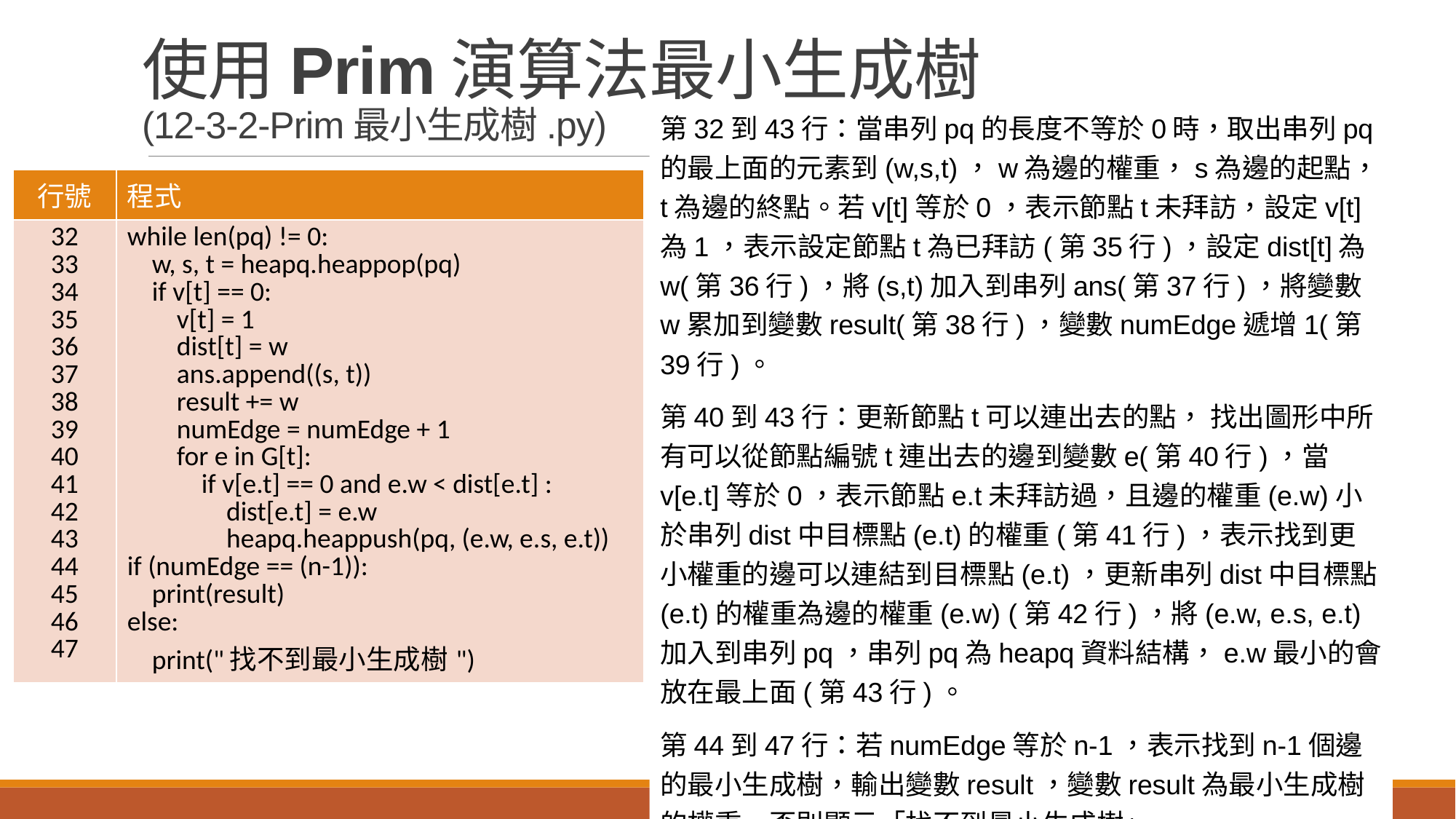

# 使用Prim演算法最小生成樹 (12-3-2-Prim最小生成樹.py)
第32到43行：當串列pq的長度不等於0時，取出串列pq的最上面的元素到(w,s,t)，w為邊的權重，s為邊的起點，t為邊的終點。若v[t]等於0，表示節點t未拜訪，設定v[t]為1，表示設定節點t為已拜訪(第35行)，設定dist[t]為w(第36行)，將(s,t)加入到串列ans(第37行)，將變數w累加到變數result(第38行)，變數numEdge遞增1(第39行)。
第40到43行：更新節點t可以連出去的點， 找出圖形中所有可以從節點編號t連出去的邊到變數e(第40行)，當v[e.t]等於0，表示節點e.t未拜訪過，且邊的權重(e.w)小於串列dist中目標點(e.t)的權重(第41行)，表示找到更小權重的邊可以連結到目標點(e.t)，更新串列dist中目標點(e.t)的權重為邊的權重(e.w) (第42行)，將(e.w, e.s, e.t)加入到串列pq，串列pq為heapq資料結構，e.w最小的會放在最上面(第43行)。
第44到47行：若numEdge等於n-1，表示找到n-1個邊的最小生成樹，輸出變數result，變數result為最小生成樹的權重，否則顯示「找不到最小生成樹」。

| 行號 | 程式 |
| --- | --- |
| 32 33 34 35 36 37 38 39 40 41 42 43 44 45 46 47 | while len(pq) != 0: w, s, t = heapq.heappop(pq) if v[t] == 0: v[t] = 1 dist[t] = w ans.append((s, t)) result += w numEdge = numEdge + 1 for e in G[t]: if v[e.t] == 0 and e.w < dist[e.t] : dist[e.t] = e.w heapq.heappush(pq, (e.w, e.s, e.t)) if (numEdge == (n-1)): print(result) else: print("找不到最小生成樹") |